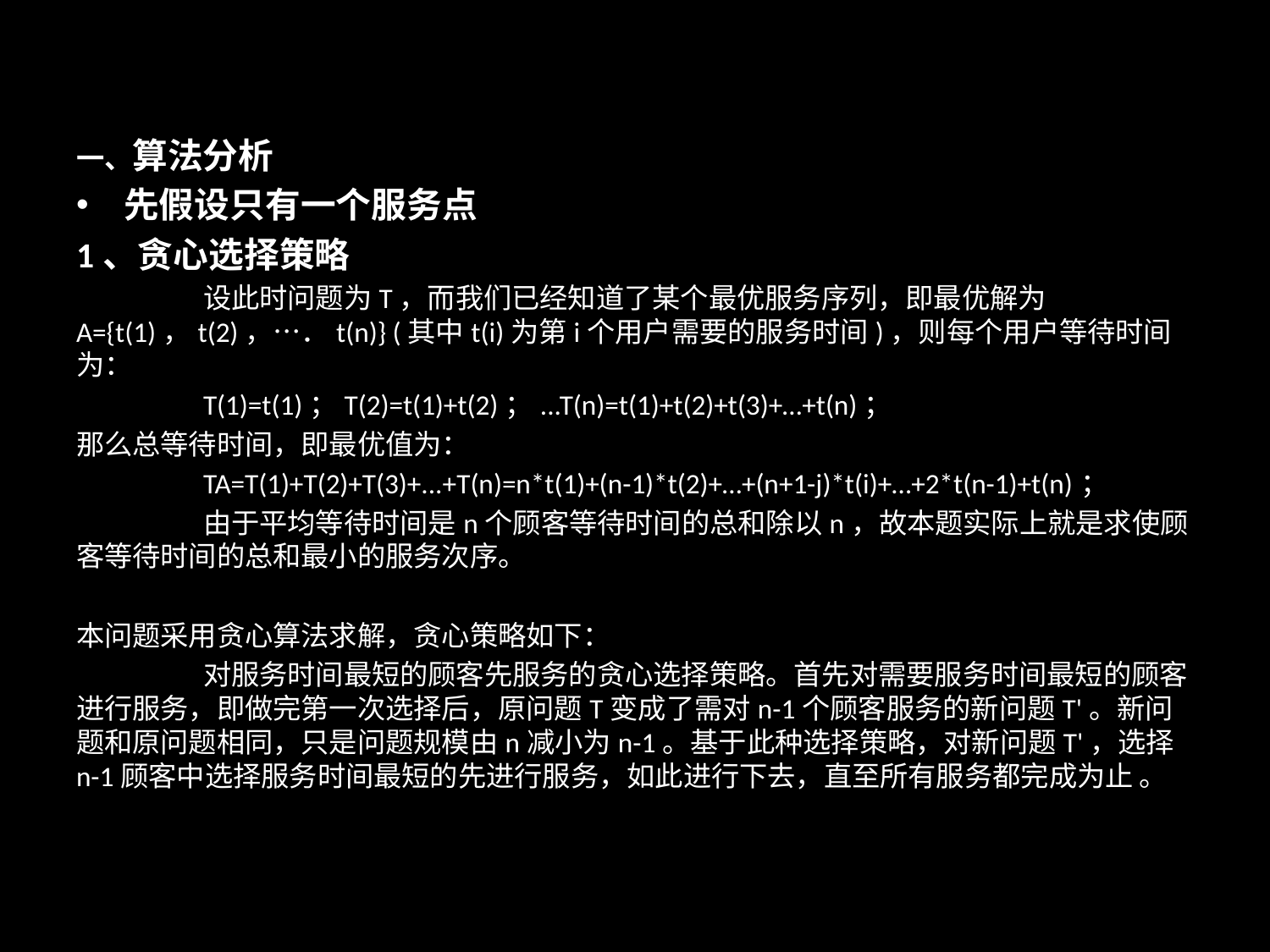

一、算法分析
先假设只有一个服务点
1、贪心选择策略
	设此时问题为T，而我们已经知道了某个最优服务序列，即最优解为A={t(1)，t(2)，…．t(n)} (其中t(i)为第i个用户需要的服务时间)，则每个用户等待时间为：
	T(1)=t(1)；T(2)=t(1)+t(2)；...T(n)=t(1)+t(2)+t(3)+…+t(n)；
那么总等待时间，即最优值为：
	TA=T(1)+T(2)+T(3)+...+T(n)=n*t(1)+(n-1)*t(2)+…+(n+1-j)*t(i)+…+2*t(n-1)+t(n)；
	由于平均等待时间是n个顾客等待时间的总和除以n，故本题实际上就是求使顾客等待时间的总和最小的服务次序。

本问题采用贪心算法求解，贪心策略如下：
	对服务时间最短的顾客先服务的贪心选择策略。首先对需要服务时间最短的顾客进行服务，即做完第一次选择后，原问题T变成了需对n-1个顾客服务的新问题T'。新问题和原问题相同，只是问题规模由n减小为n-1。基于此种选择策略，对新问题T'，选择n-1顾客中选择服务时间最短的先进行服务，如此进行下去，直至所有服务都完成为止 。